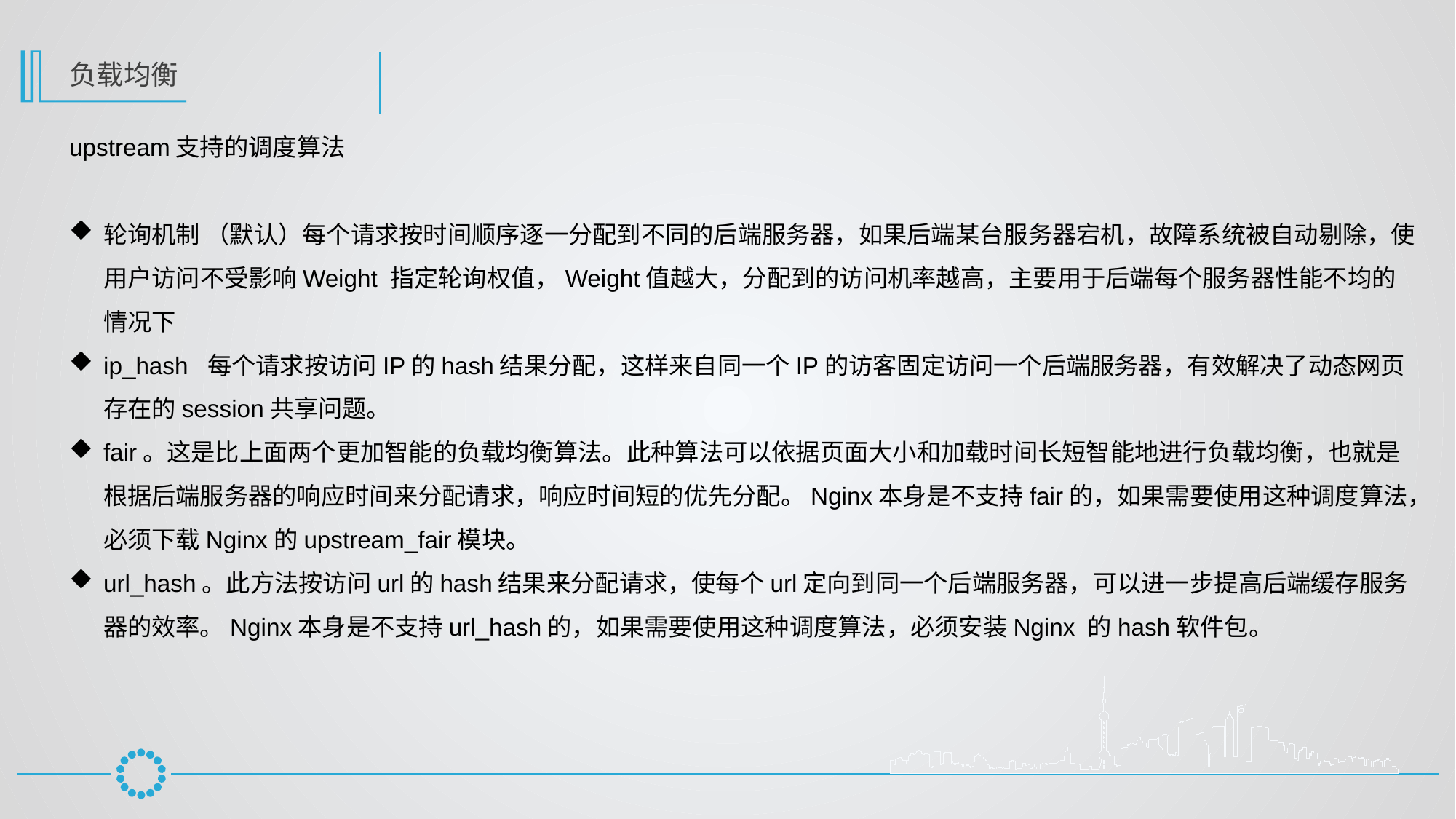

负载均衡
upstream支持的调度算法

轮询机制 （默认）每个请求按时间顺序逐一分配到不同的后端服务器，如果后端某台服务器宕机，故障系统被自动剔除，使用户访问不受影响Weight 指定轮询权值，Weight值越大，分配到的访问机率越高，主要用于后端每个服务器性能不均的情况下
ip_hash  每个请求按访问IP的hash结果分配，这样来自同一个IP的访客固定访问一个后端服务器，有效解决了动态网页存在的session共享问题。
fair。这是比上面两个更加智能的负载均衡算法。此种算法可以依据页面大小和加载时间长短智能地进行负载均衡，也就是根据后端服务器的响应时间来分配请求，响应时间短的优先分配。Nginx本身是不支持fair的，如果需要使用这种调度算法，必须下载Nginx的upstream_fair模块。
url_hash。此方法按访问url的hash结果来分配请求，使每个url定向到同一个后端服务器，可以进一步提高后端缓存服务器的效率。Nginx本身是不支持url_hash的，如果需要使用这种调度算法，必须安装Nginx 的hash软件包。

26